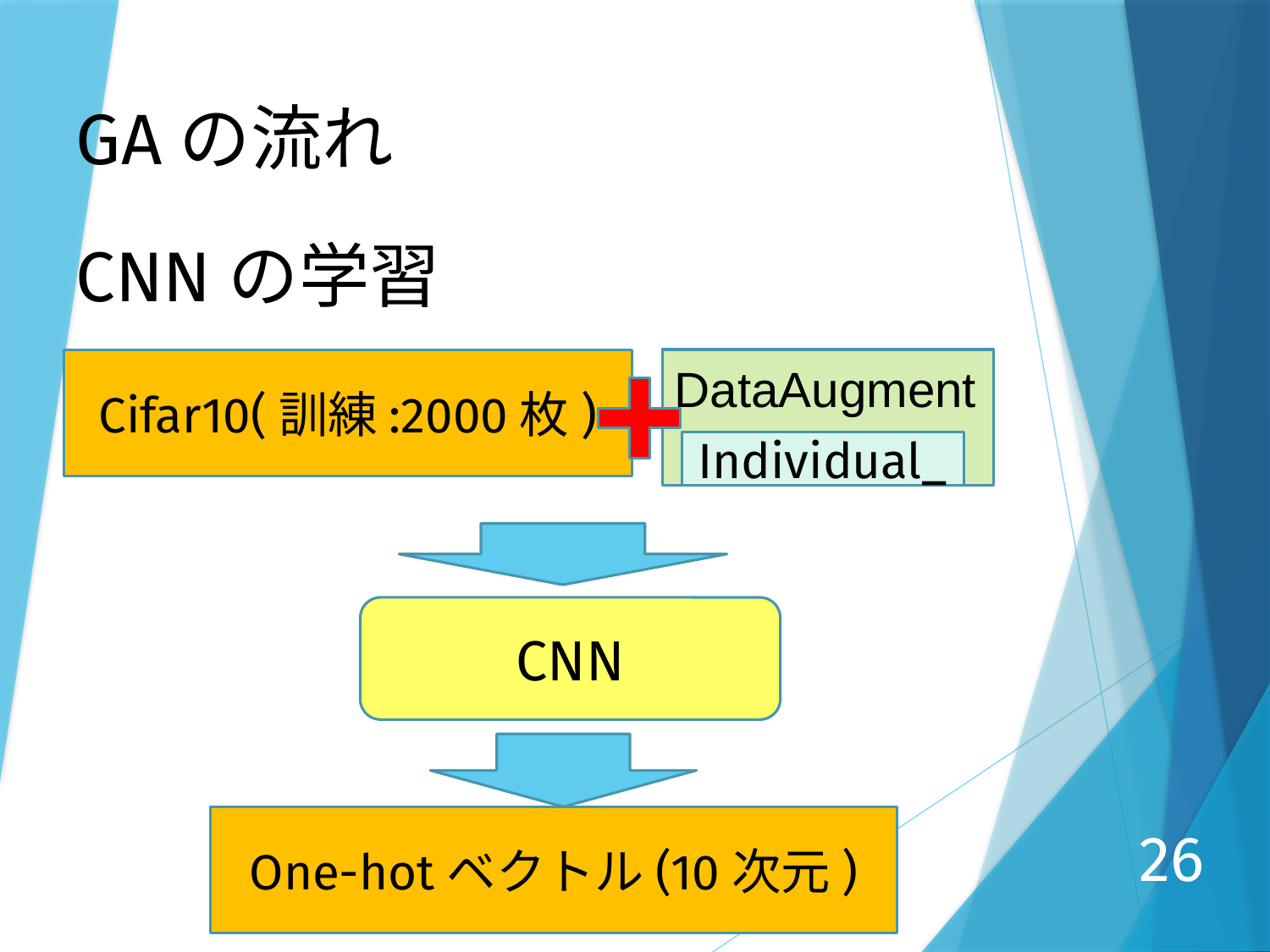

GAの流れ
CNNの学習
DataAugment

Cifar10(訓練:2000枚)

Individual_

CNN

One-hotベクトル(10次元)
26